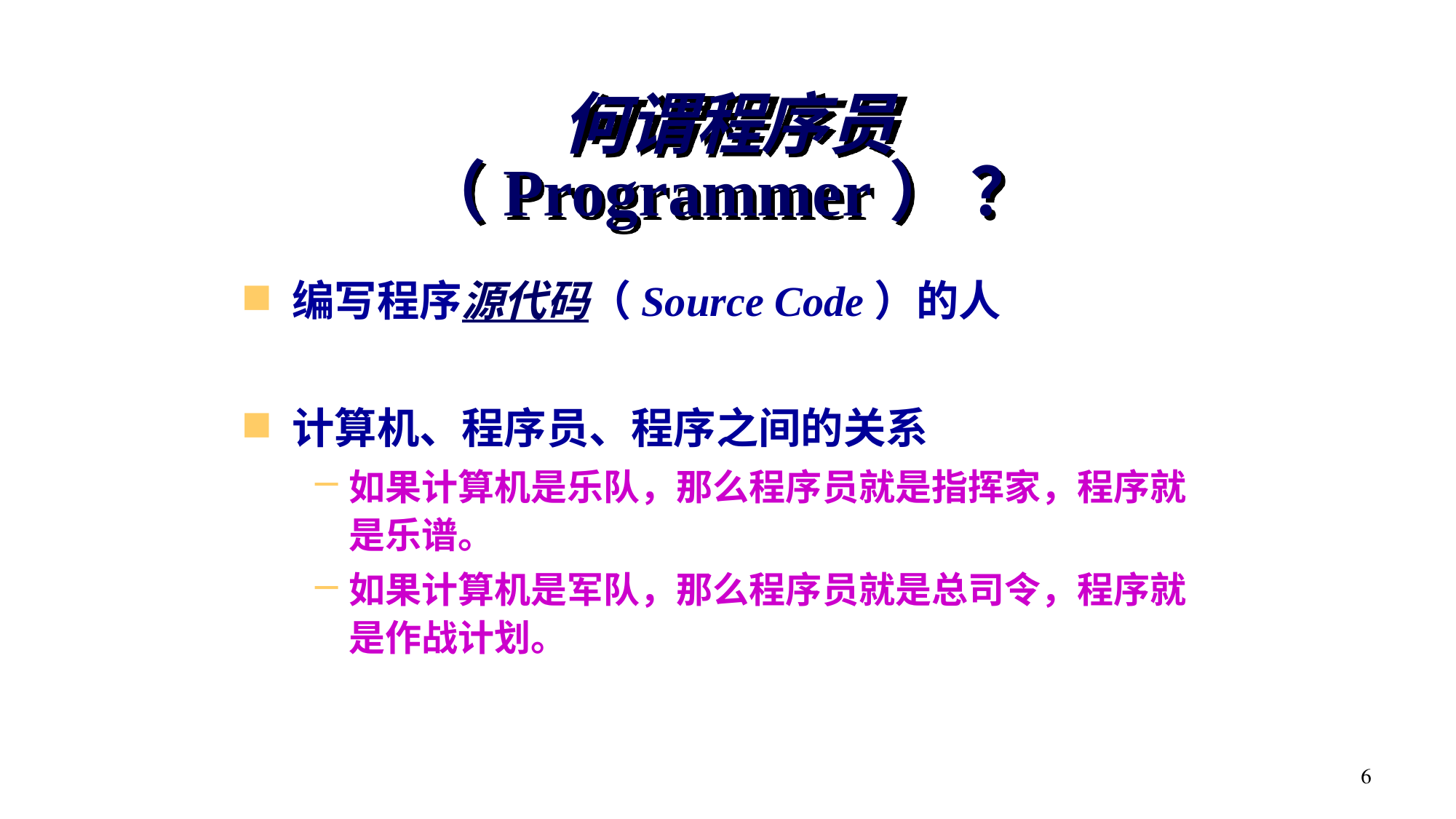

# 何谓程序员 （Programmer） ？
编写程序源代码（Source Code）的人

计算机、程序员、程序之间的关系
如果计算机是乐队，那么程序员就是指挥家，程序就是乐谱。
如果计算机是军队，那么程序员就是总司令，程序就是作战计划。